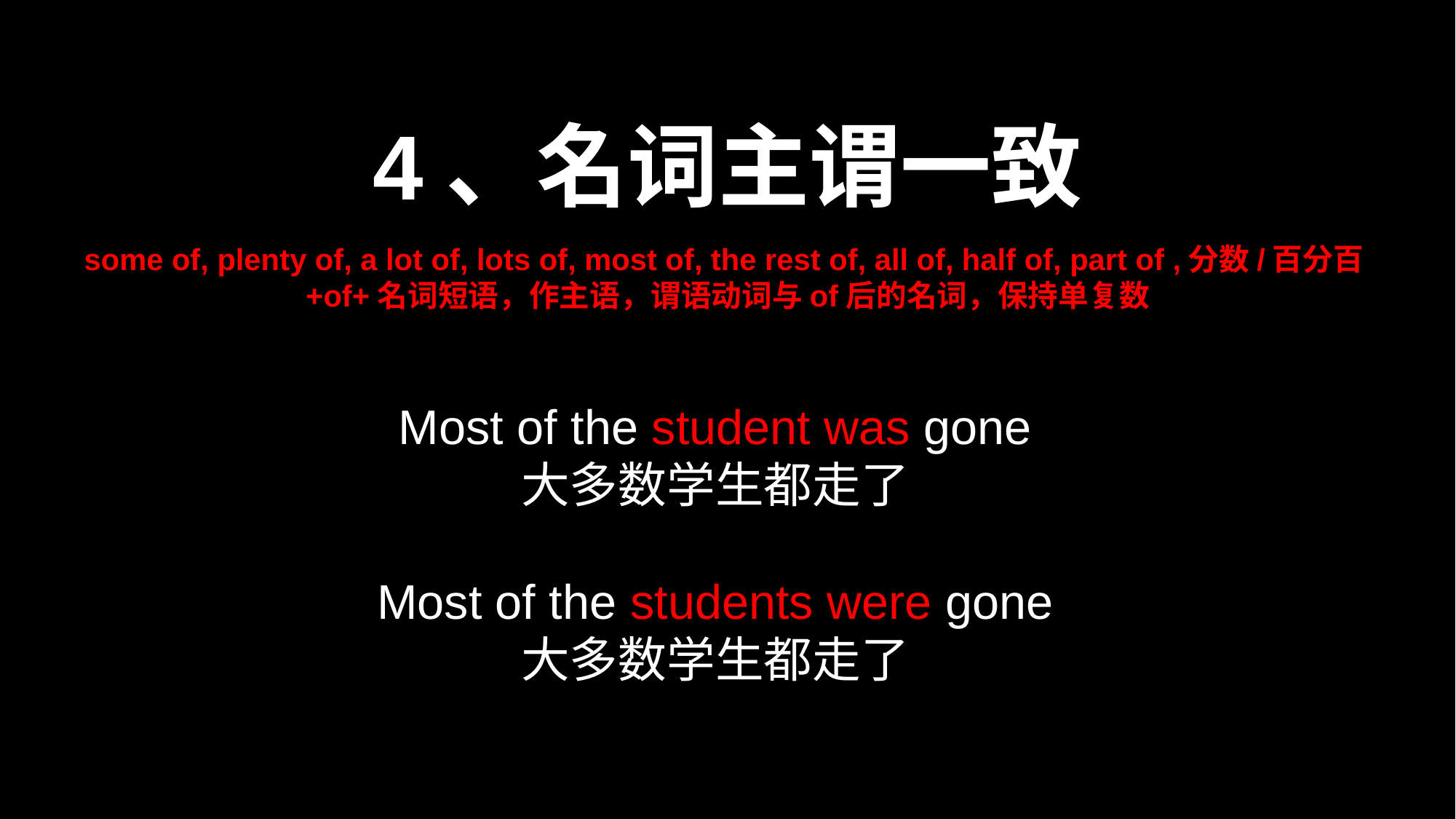

4、名词主谓一致
some of, plenty of, a lot of, lots of, most of, the rest of, all of, half of, part of ,分数/百分百+of+名词短语，作主语，谓语动词与of后的名词，保持单复数
Most of the student was gone
大多数学生都走了

Most of the students were gone
大多数学生都走了